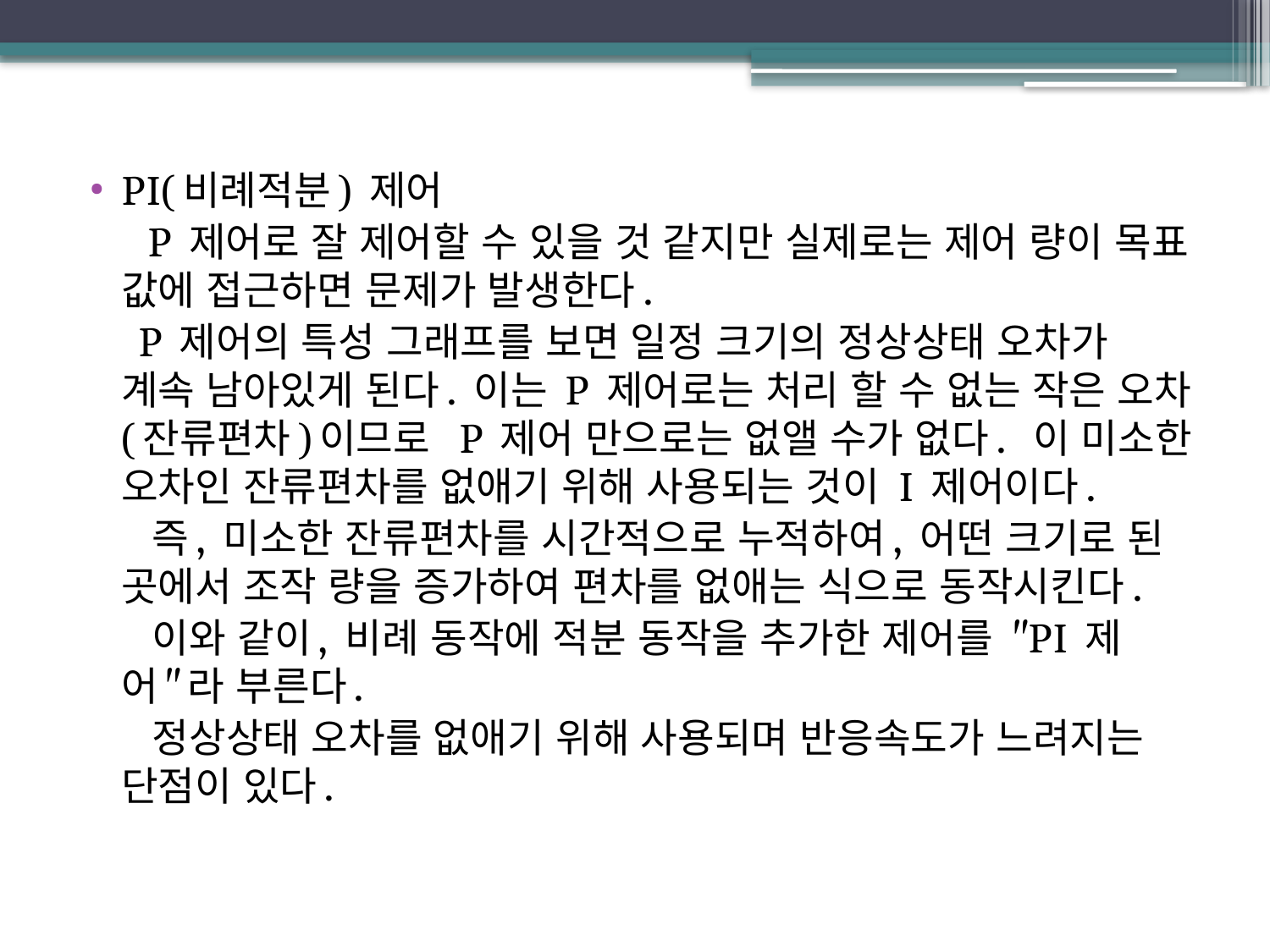

PI(비례적분) 제어
      P 제어로 잘 제어할 수 있을 것 같지만 실제로는 제어 량이 목표 값에 접근하면 문제가 발생한다.
     P 제어의 특성 그래프를 보면 일정 크기의 정상상태 오차가 계속 남아있게 된다. 이는 P 제어로는 처리 할 수 없는 작은 오차(잔류편차)이므로  P 제어 만으로는 없앨 수가 없다.  이 미소한 오차인 잔류편차를 없애기 위해 사용되는 것이 I 제어이다.
     즉, 미소한 잔류편차를 시간적으로 누적하여, 어떤 크기로 된 곳에서 조작 량을 증가하여 편차를 없애는 식으로 동작시킨다.
     이와 같이, 비례 동작에 적분 동작을 추가한 제어를 "PI 제어"라 부른다.
     정상상태 오차를 없애기 위해 사용되며 반응속도가 느려지는 단점이 있다.